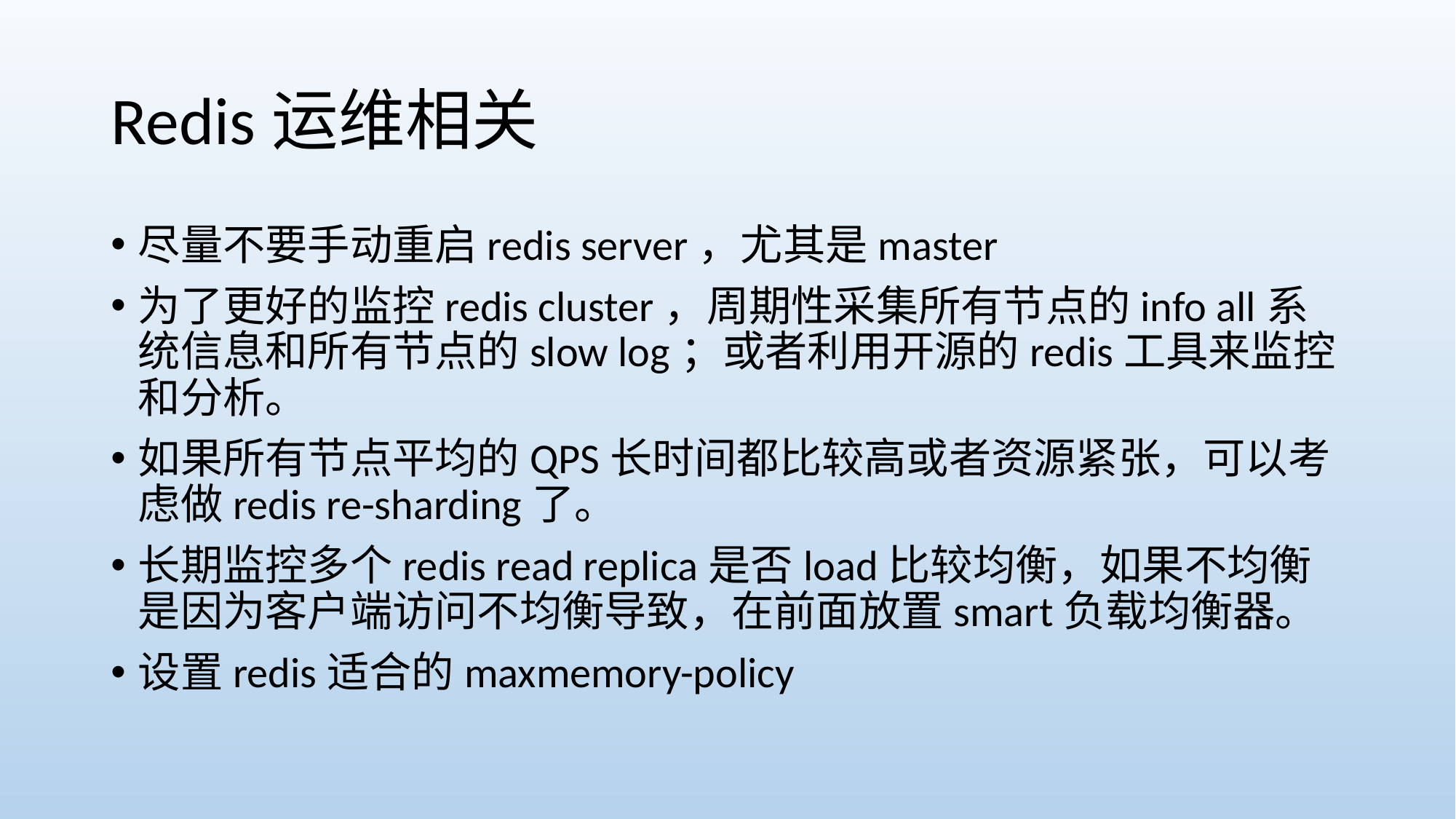

# Redis运维相关
尽量不要手动重启redis server，尤其是master
为了更好的监控redis cluster，周期性采集所有节点的info all系统信息和所有节点的slow log；或者利用开源的redis工具来监控和分析。
如果所有节点平均的QPS长时间都比较高或者资源紧张，可以考虑做redis re-sharding了。
长期监控多个redis read replica是否load比较均衡，如果不均衡是因为客户端访问不均衡导致，在前面放置smart负载均衡器。
设置redis适合的maxmemory-policy